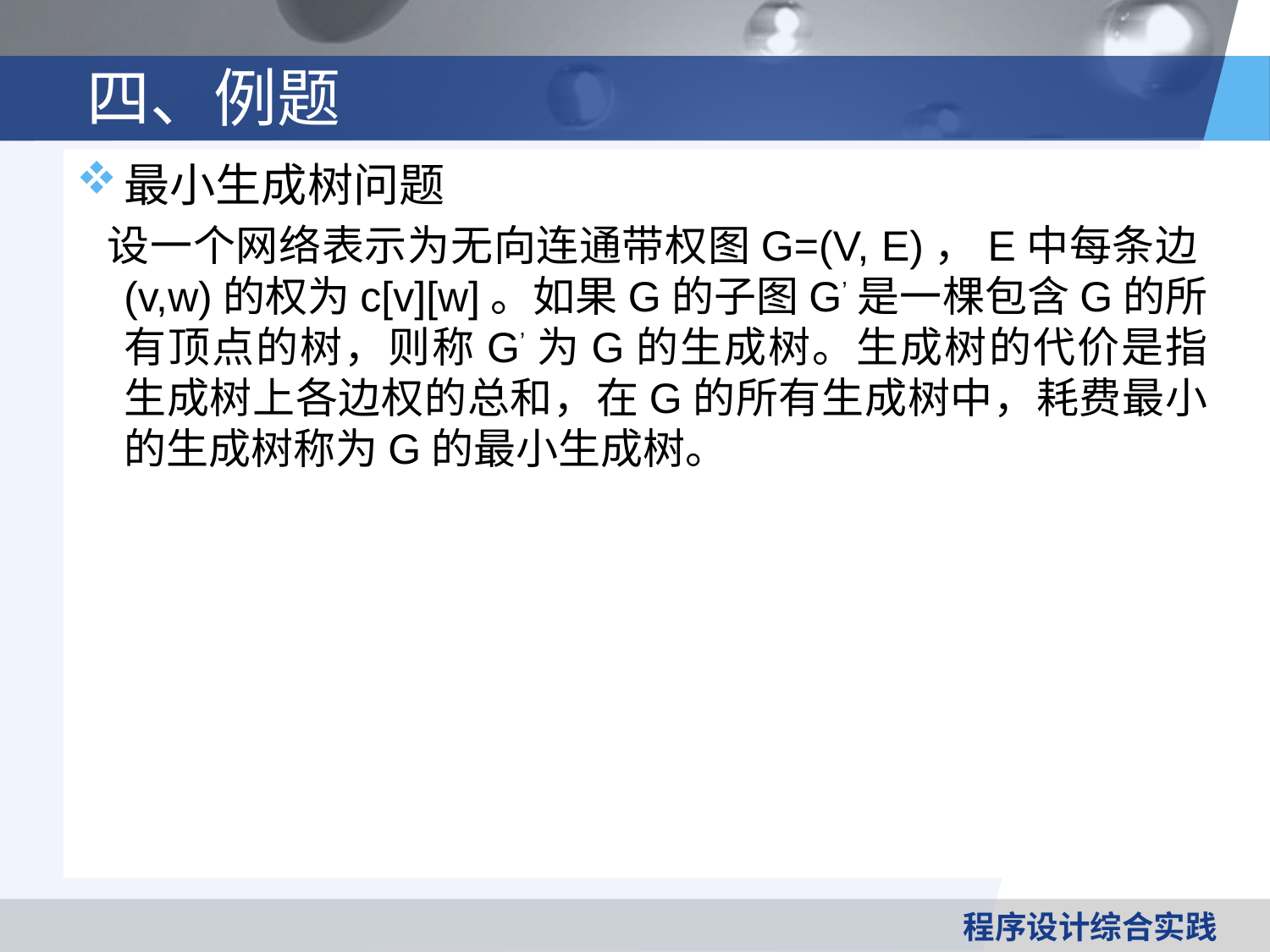

# 四、例题
最小生成树问题
  设一个网络表示为无向连通带权图G=(V, E)，E中每条边(v,w)的权为c[v][w]。如果G的子图G’是一棵包含G的所有顶点的树，则称G’为G的生成树。生成树的代价是指生成树上各边权的总和，在G的所有生成树中，耗费最小的生成树称为G的最小生成树。